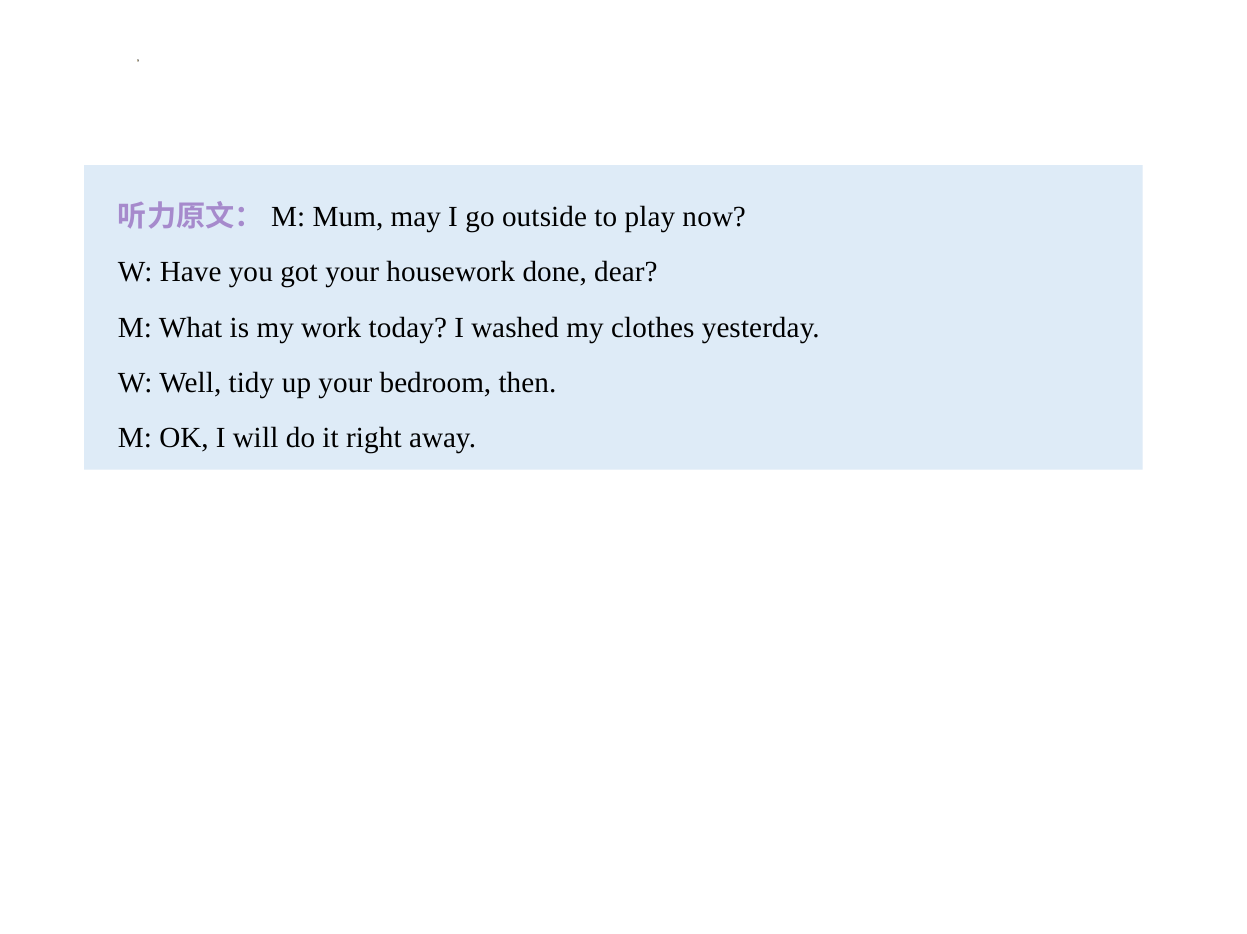

听力原文：M: Mum, may I go outside to play now?
W: Have you got your housework done, dear?
M: What is my work today? I washed my clothes yesterday.
W: Well, tidy up your bedroom, then.
M: OK, I will do it right away.